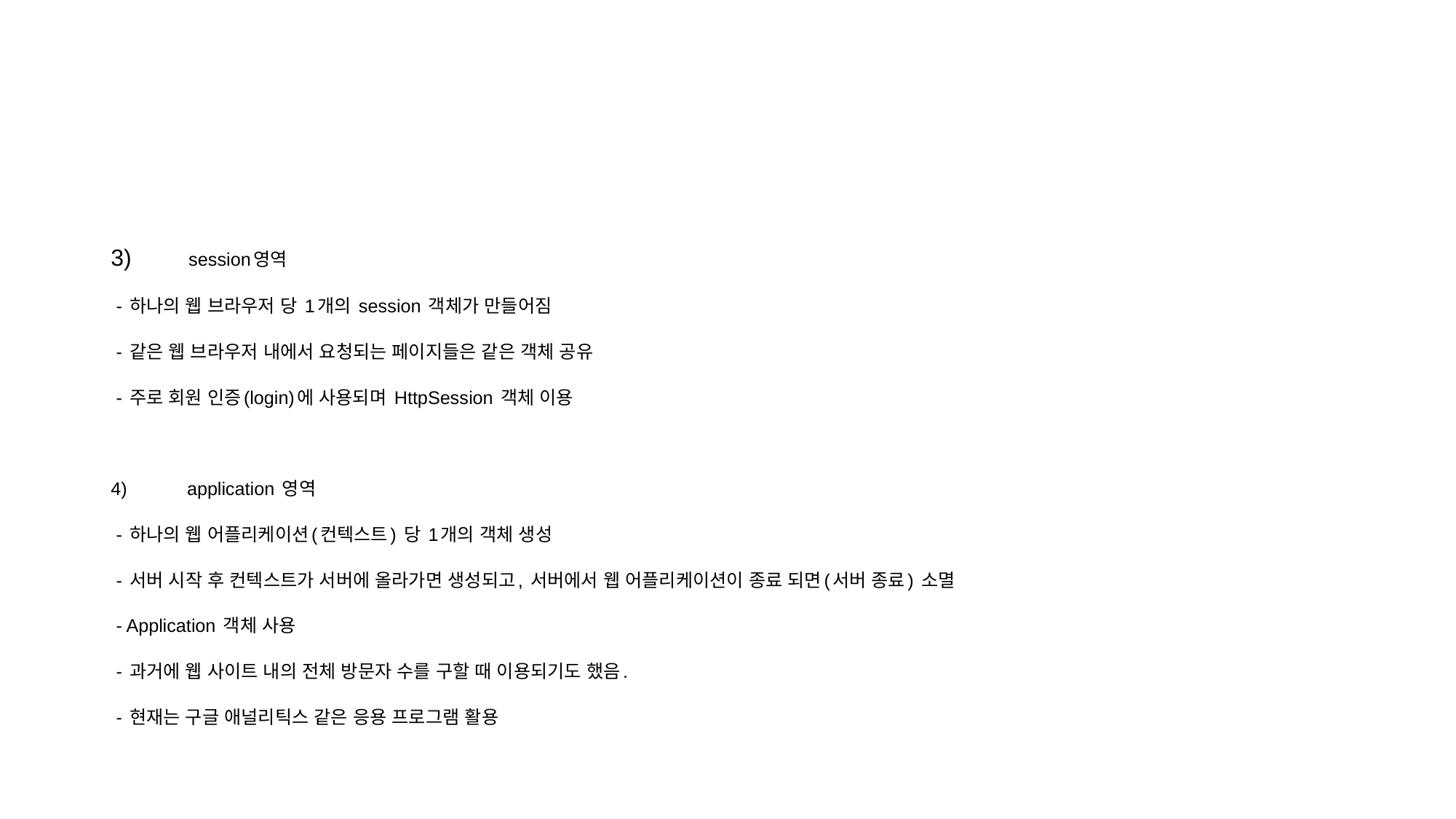

#
 session영역
 - 하나의 웹 브라우저 당 1개의 session 객체가 만들어짐
 - 같은 웹 브라우저 내에서 요청되는 페이지들은 같은 객체 공유
 - 주로 회원 인증(login)에 사용되며 HttpSession 객체 이용

 application 영역
 - 하나의 웹 어플리케이션(컨텍스트) 당 1개의 객체 생성
 - 서버 시작 후 컨텍스트가 서버에 올라가면 생성되고, 서버에서 웹 어플리케이션이 종료 되면(서버 종료) 소멸
 - Application 객체 사용
 - 과거에 웹 사이트 내의 전체 방문자 수를 구할 때 이용되기도 했음.
 - 현재는 구글 애널리틱스 같은 응용 프로그램 활용